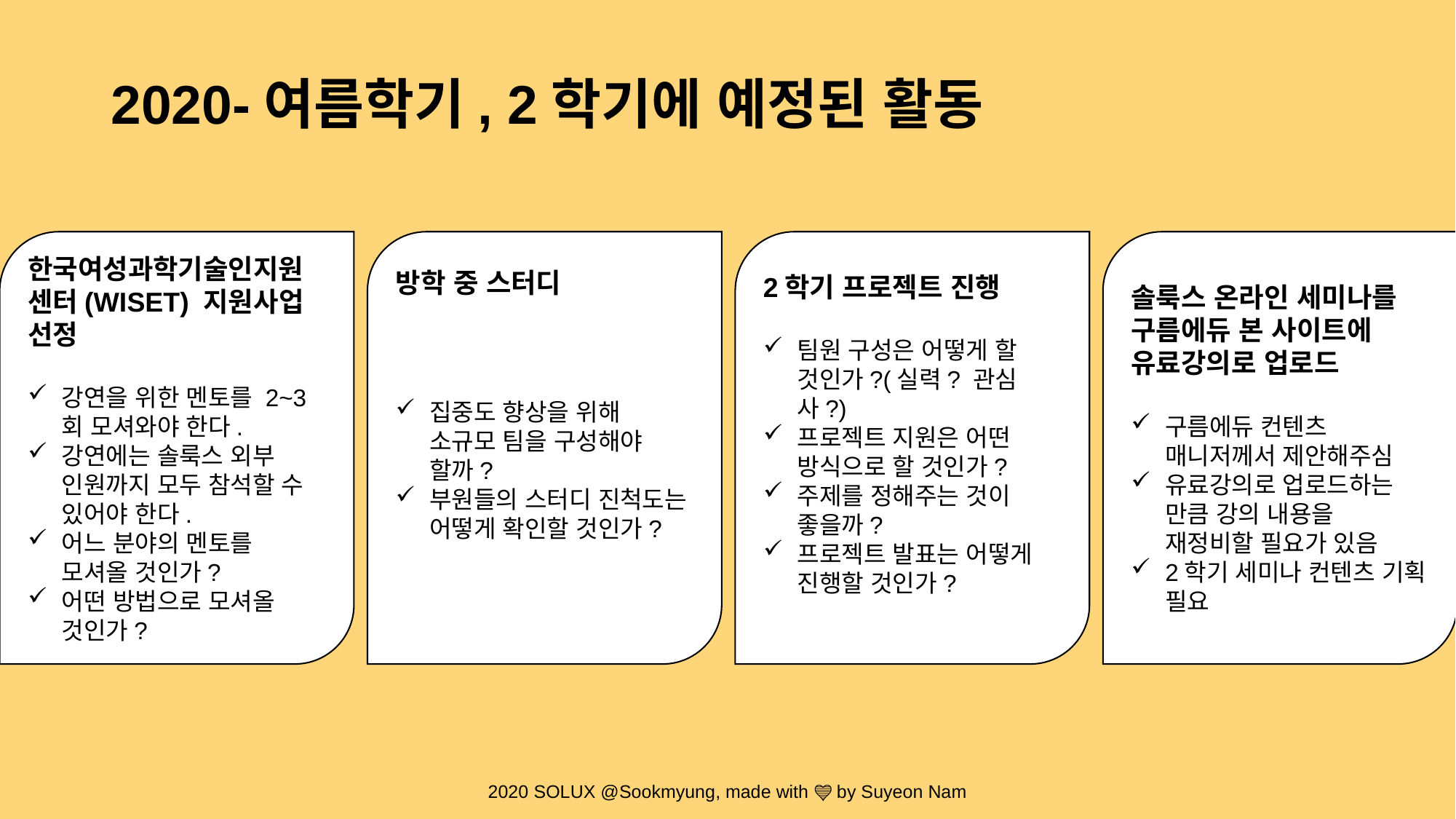

# 2020-여름학기, 2학기에 예정된 활동
한국여성과학기술인지원센터(WISET) 지원사업 선정

강연을 위한 멘토를 2~3회 모셔와야 한다.
강연에는 솔룩스 외부 인원까지 모두 참석할 수 있어야 한다.
어느 분야의 멘토를 모셔올 것인가?
어떤 방법으로 모셔올 것인가?
방학 중 스터디

집중도 향상을 위해 소규모 팀을 구성해야 할까?
부원들의 스터디 진척도는 어떻게 확인할 것인가?

2학기 프로젝트 진행

팀원 구성은 어떻게 할 것인가?(실력? 관심사?)
프로젝트 지원은 어떤 방식으로 할 것인가?
주제를 정해주는 것이 좋을까?
프로젝트 발표는 어떻게 진행할 것인가?

솔룩스 온라인 세미나를 구름에듀 본 사이트에 유료강의로 업로드

구름에듀 컨텐츠 매니저께서 제안해주심
유료강의로 업로드하는 만큼 강의 내용을 재정비할 필요가 있음
2학기 세미나 컨텐츠 기획 필요
2020 SOLUX @Sookmyung, made with 💙 by Suyeon Nam